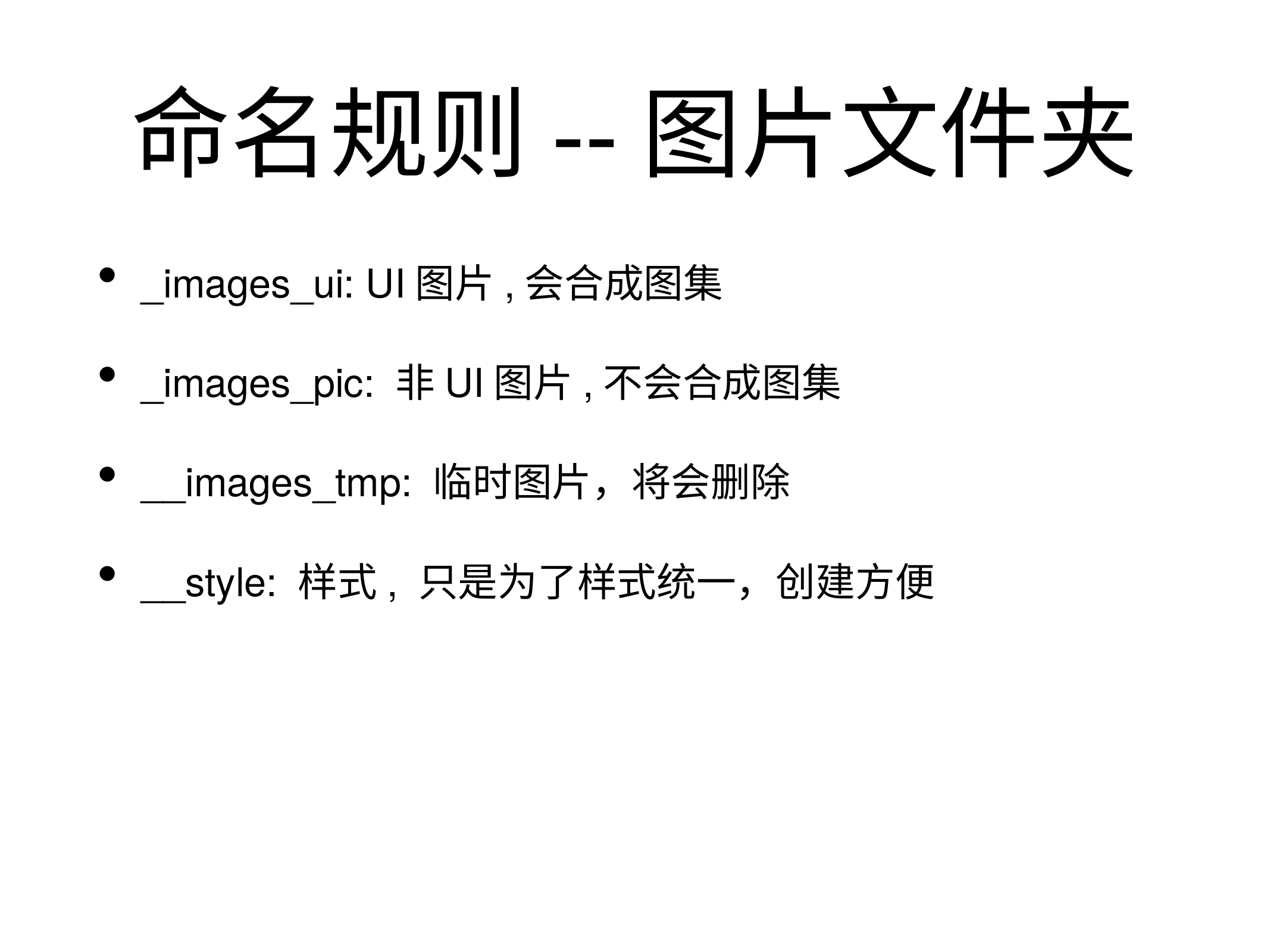

# 命名规则--图片文件夹
_images_ui: UI图片,会合成图集
_images_pic: 非UI图片,不会合成图集
__images_tmp: 临时图片，将会删除
__style: 样式, 只是为了样式统一，创建方便